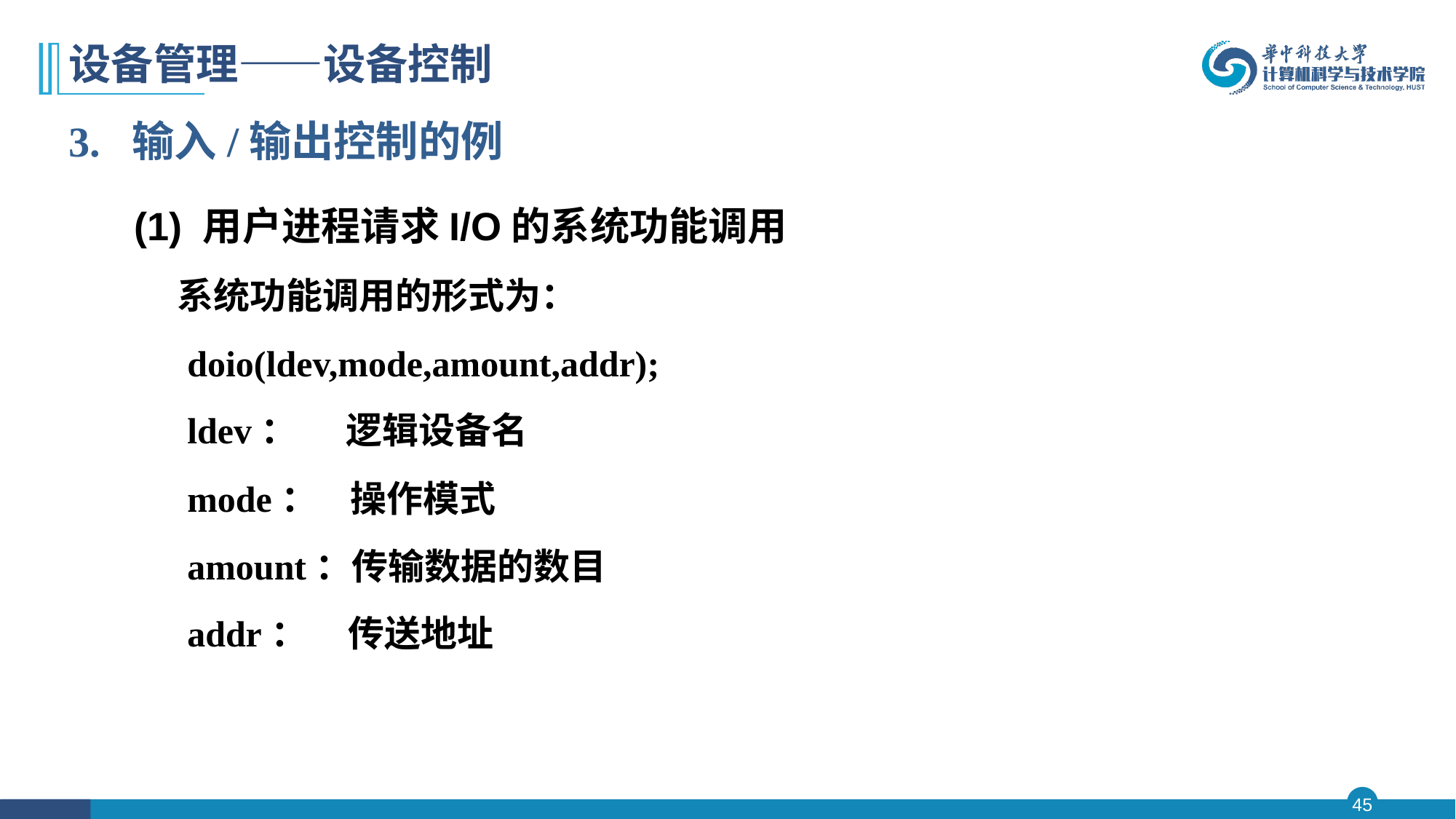

# 设备管理——设备控制
3.  输入/输出控制的例
      (1) 用户进程请求I/O的系统功能调用
               系统功能调用的形式为：
             doio(ldev,mode,amount,addr);
             ldev：      逻辑设备名
             mode：    操作模式
             amount：传输数据的数目
             addr：     传送地址